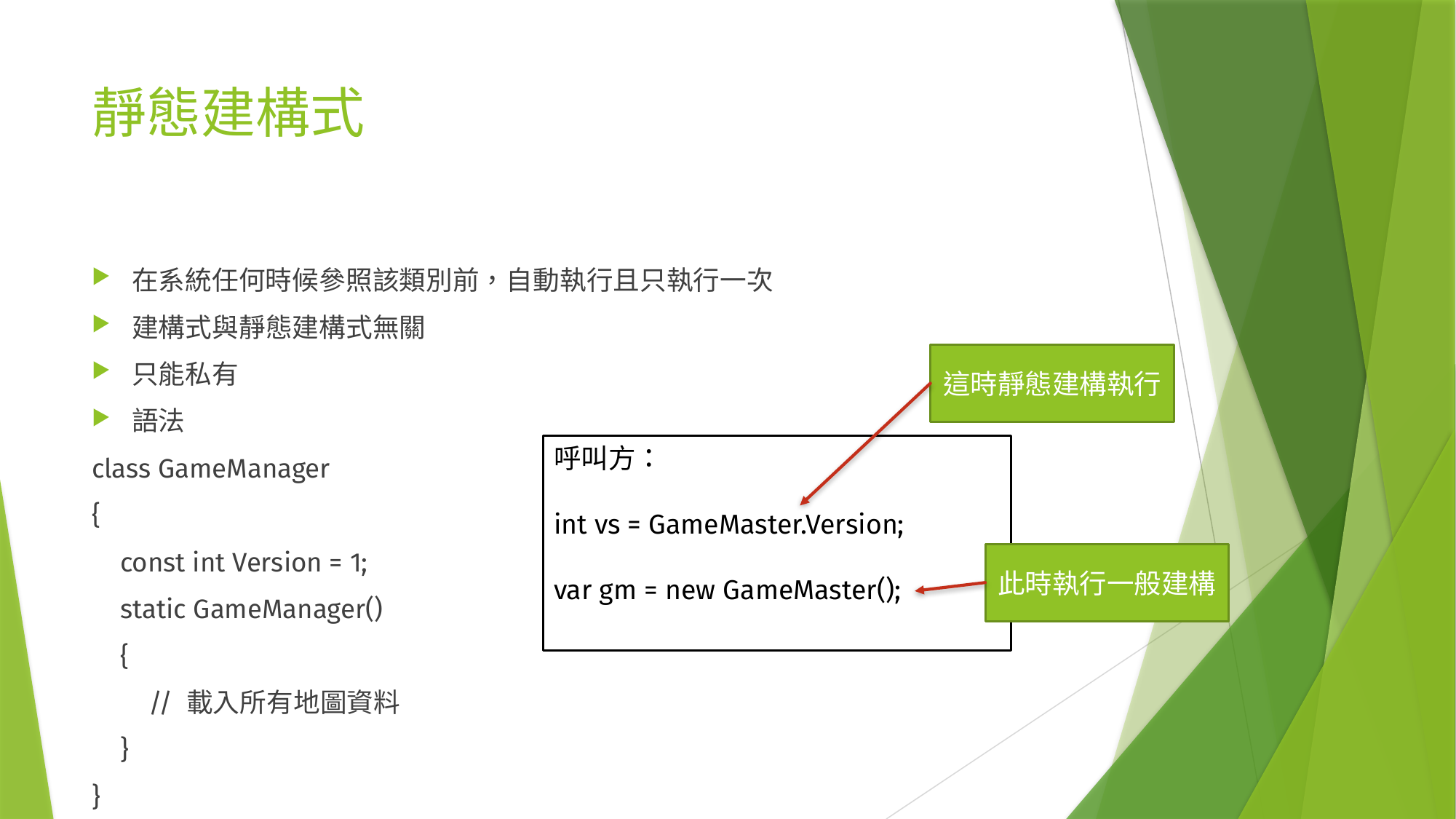

# 靜態建構式
在系統任何時候參照該類別前，自動執行且只執行一次
建構式與靜態建構式無關
只能私有
語法
class GameManager
{
    const int Version = 1;
    static GameManager()
    {
        // 載入所有地圖資料
    }
}
這時靜態建構執行
呼叫方：

int vs = GameMaster.Version;

var gm = new GameMaster();
此時執行一般建構